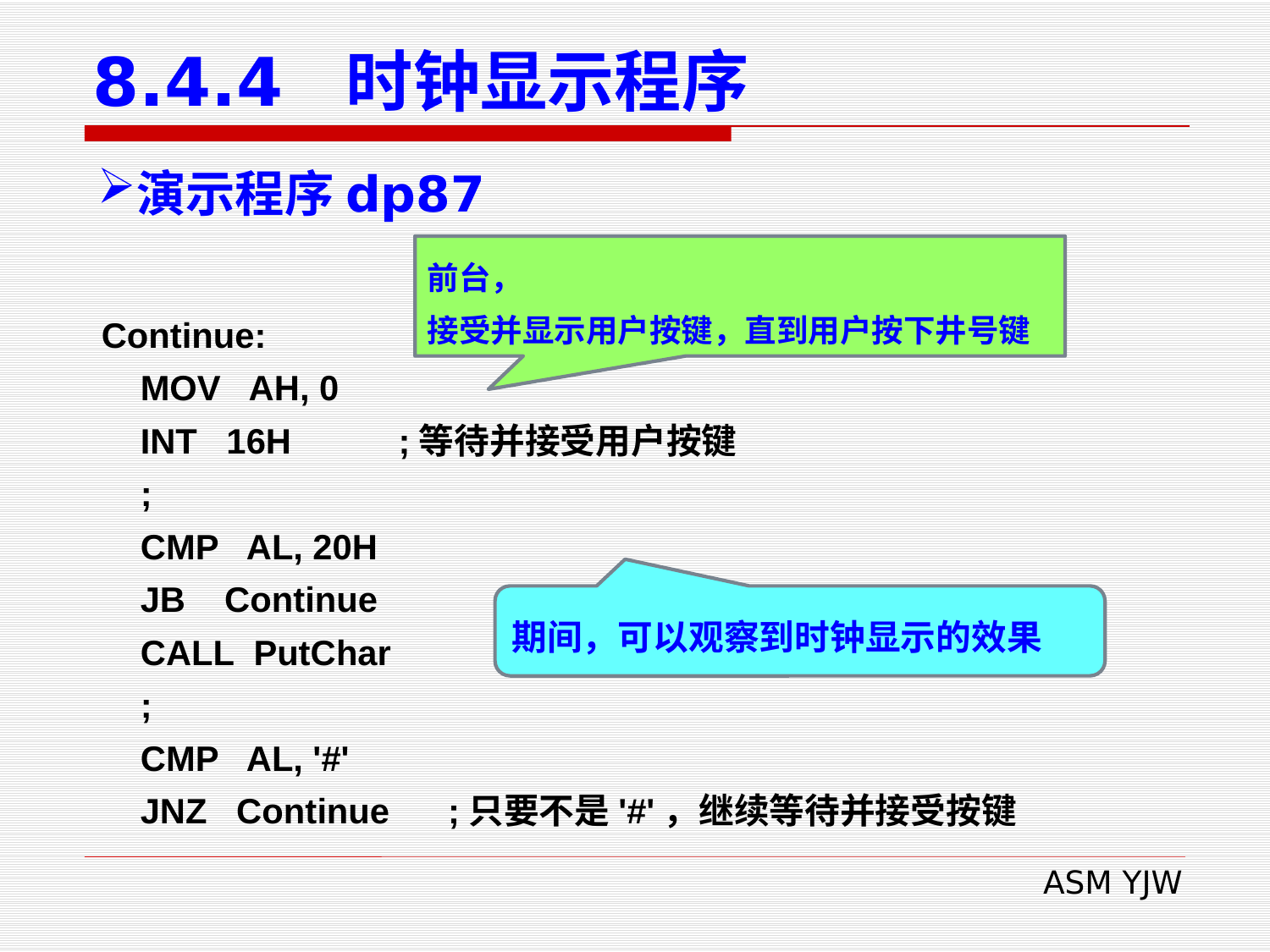

# 8.4.4  时钟显示程序
演示程序dp87
前台，
接受并显示用户按键，直到用户按下井号键
Continue:
    MOV   AH, 0
    INT   16H           ;等待并接受用户按键
    ;
    CMP   AL, 20H
    JB    Continue
    CALL  PutChar
    ;
    CMP   AL, '#'
    JNZ   Continue      ;只要不是'#'，继续等待并接受按键
期间，可以观察到时钟显示的效果